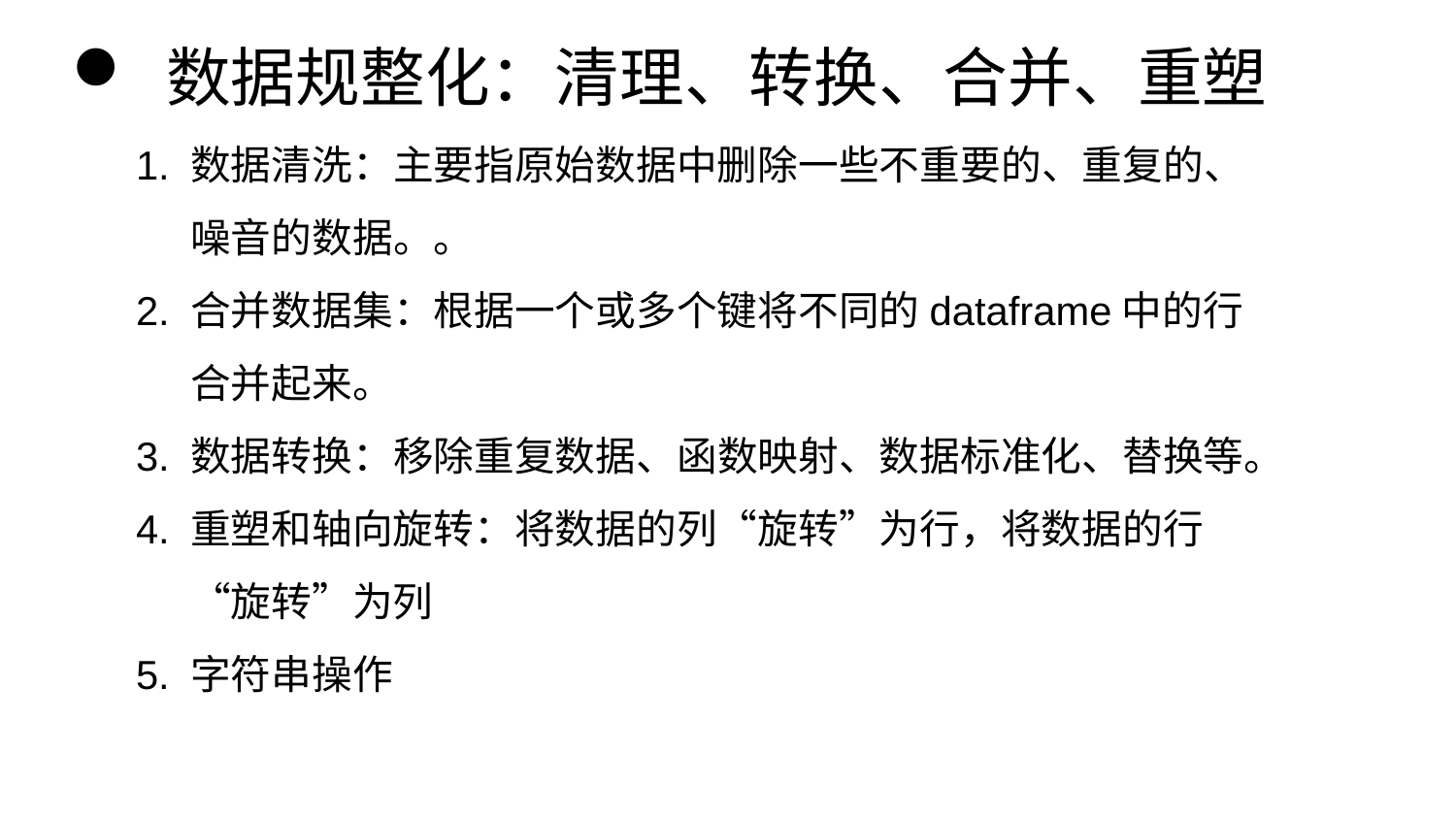

数据规整化：清理、转换、合并、重塑
数据清洗：主要指原始数据中删除一些不重要的、重复的、噪音的数据。。
合并数据集：根据一个或多个键将不同的dataframe中的行合并起来。
数据转换：移除重复数据、函数映射、数据标准化、替换等。
重塑和轴向旋转：将数据的列“旋转”为行，将数据的行“旋转”为列
字符串操作

19